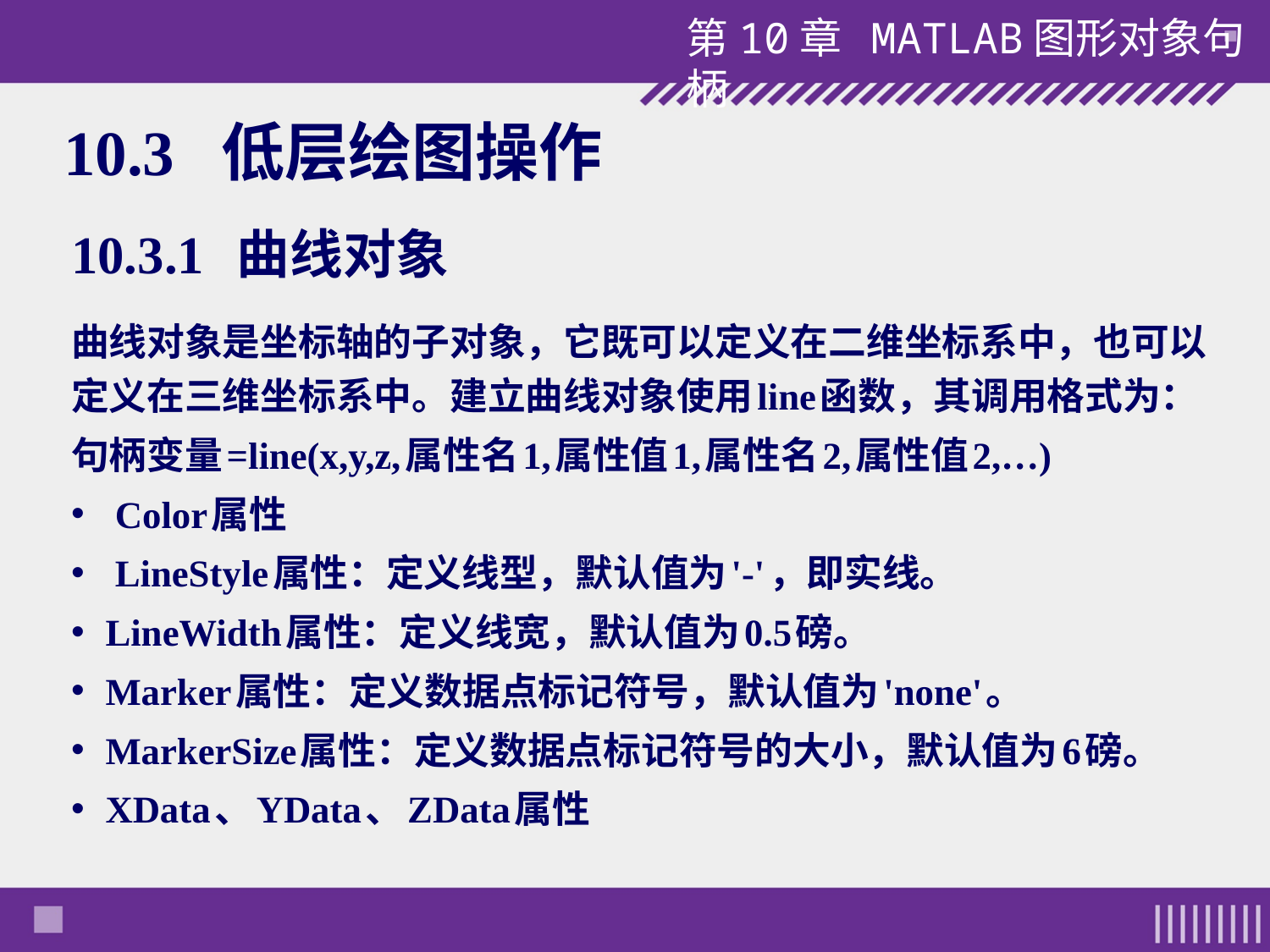

# 10.3  低层绘图操作
10.3.1  曲线对象

曲线对象是坐标轴的子对象，它既可以定义在二维坐标系中，也可以定义在三维坐标系中。建立曲线对象使用line函数，其调用格式为：
句柄变量=line(x,y,z,属性名1,属性值1,属性名2,属性值2,…)
 Color属性
 LineStyle属性：定义线型，默认值为'-'，即实线。
LineWidth属性：定义线宽，默认值为0.5磅。
Marker属性：定义数据点标记符号，默认值为'none'。
MarkerSize属性：定义数据点标记符号的大小，默认值为6磅。
XData、YData、ZData属性